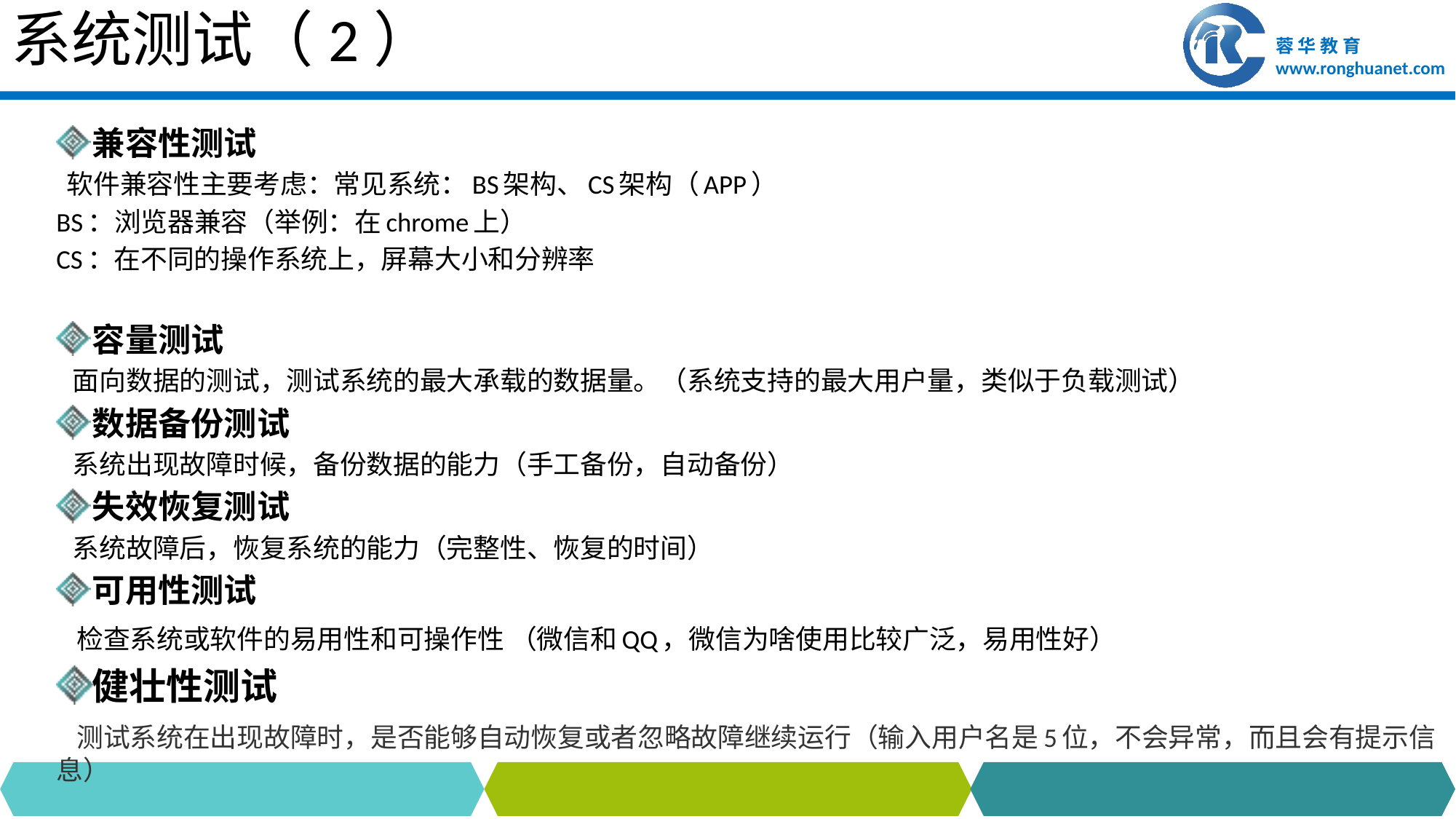

# 系统测试（2）
兼容性测试
 软件兼容性主要考虑：常见系统：BS架构、CS架构（APP）
BS：浏览器兼容（举例：在chrome上）
CS：在不同的操作系统上，屏幕大小和分辨率

容量测试
  面向数据的测试，测试系统的最大承载的数据量。（系统支持的最大用户量，类似于负载测试）
数据备份测试
  系统出现故障时候，备份数据的能力（手工备份，自动备份）
失效恢复测试
  系统故障后，恢复系统的能力（完整性、恢复的时间）
可用性测试
  检查系统或软件的易用性和可操作性 （微信和QQ，微信为啥使用比较广泛，易用性好）
健壮性测试
  测试系统在出现故障时，是否能够自动恢复或者忽略故障继续运行（输入用户名是5位，不会异常，而且会有提示信息）